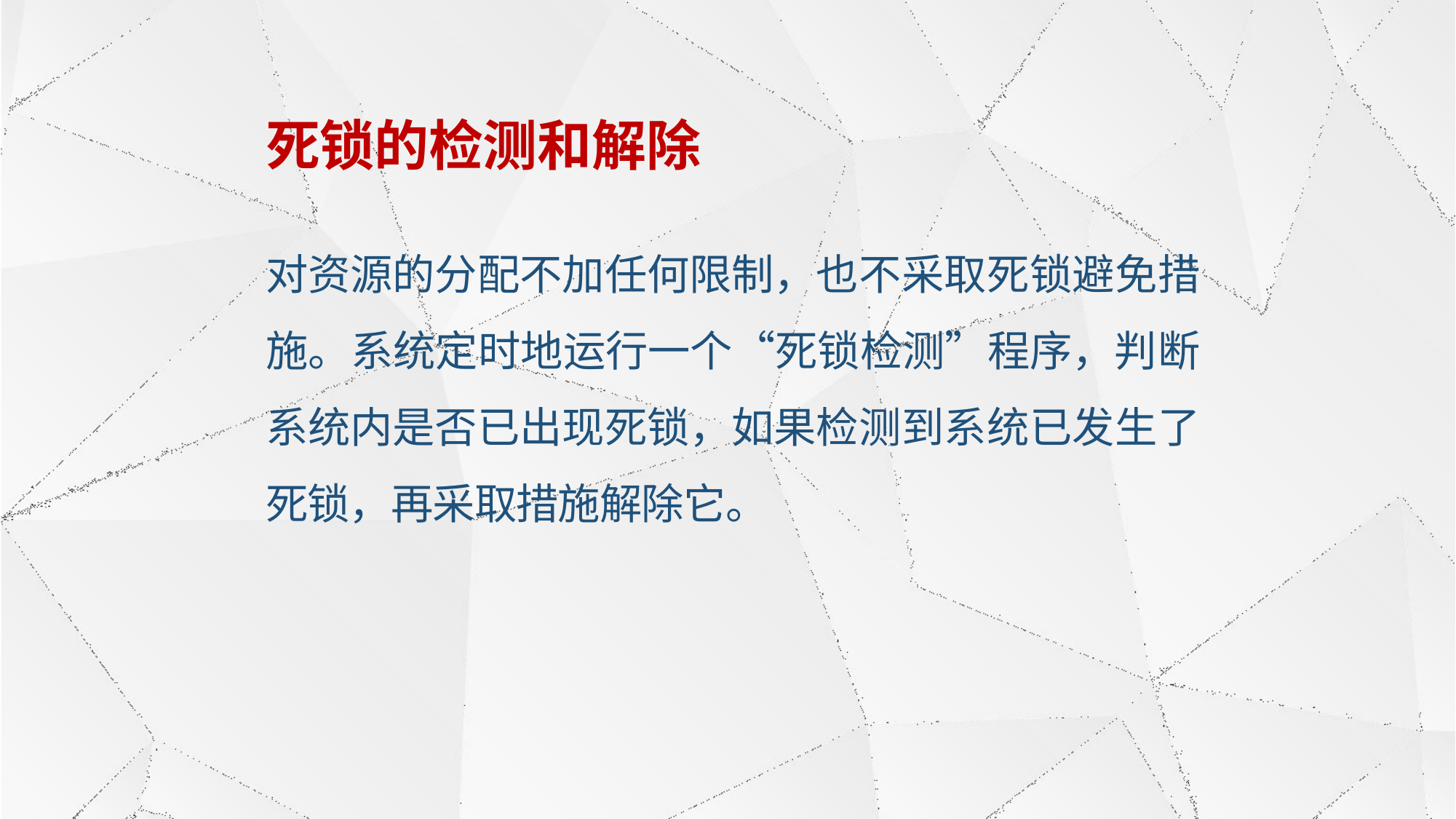

# 死锁的检测和解除
对资源的分配不加任何限制，也不采取死锁避免措施。系统定时地运行一个“死锁检测”程序，判断系统内是否已出现死锁，如果检测到系统已发生了死锁，再采取措施解除它。